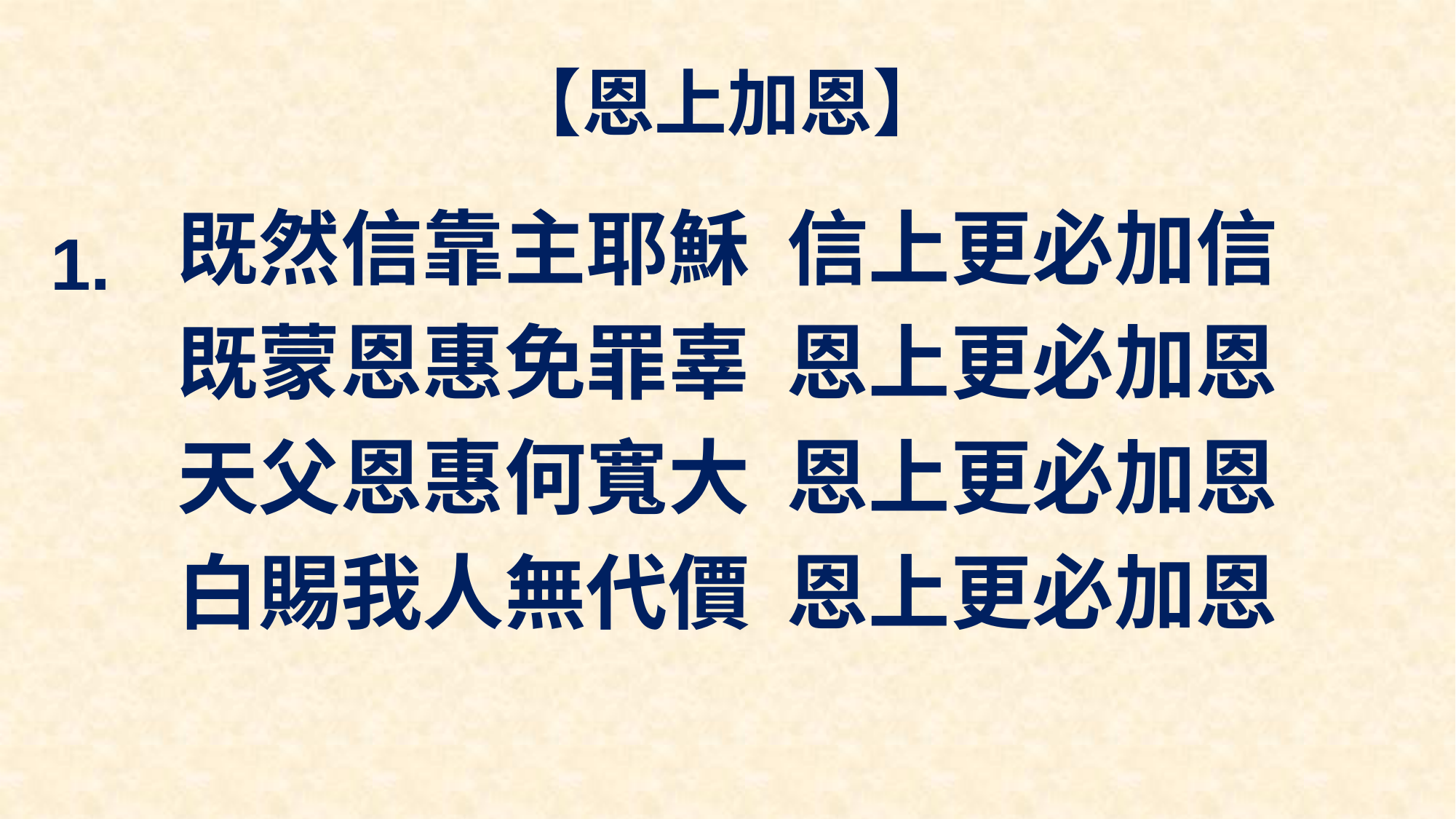

# 【恩上加恩】
既然信靠主耶穌  信上更必加信
既蒙恩惠免罪辜  恩上更必加恩
天父恩惠何寬大  恩上更必加恩
白賜我人無代價  恩上更必加恩
1.